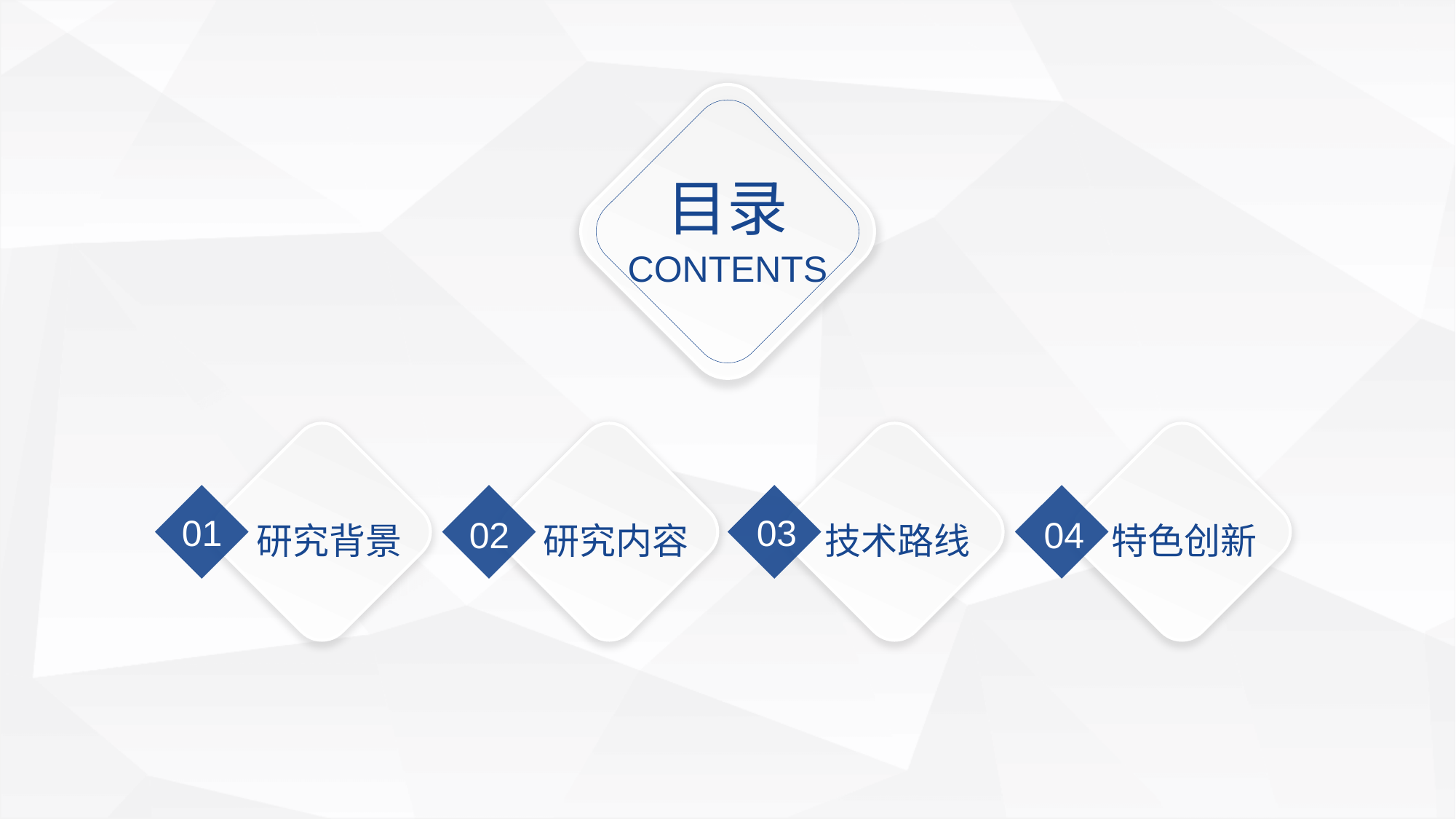

目录
CONTENTS

01
03
02
04
研究背景
研究内容
技术路线
特色创新